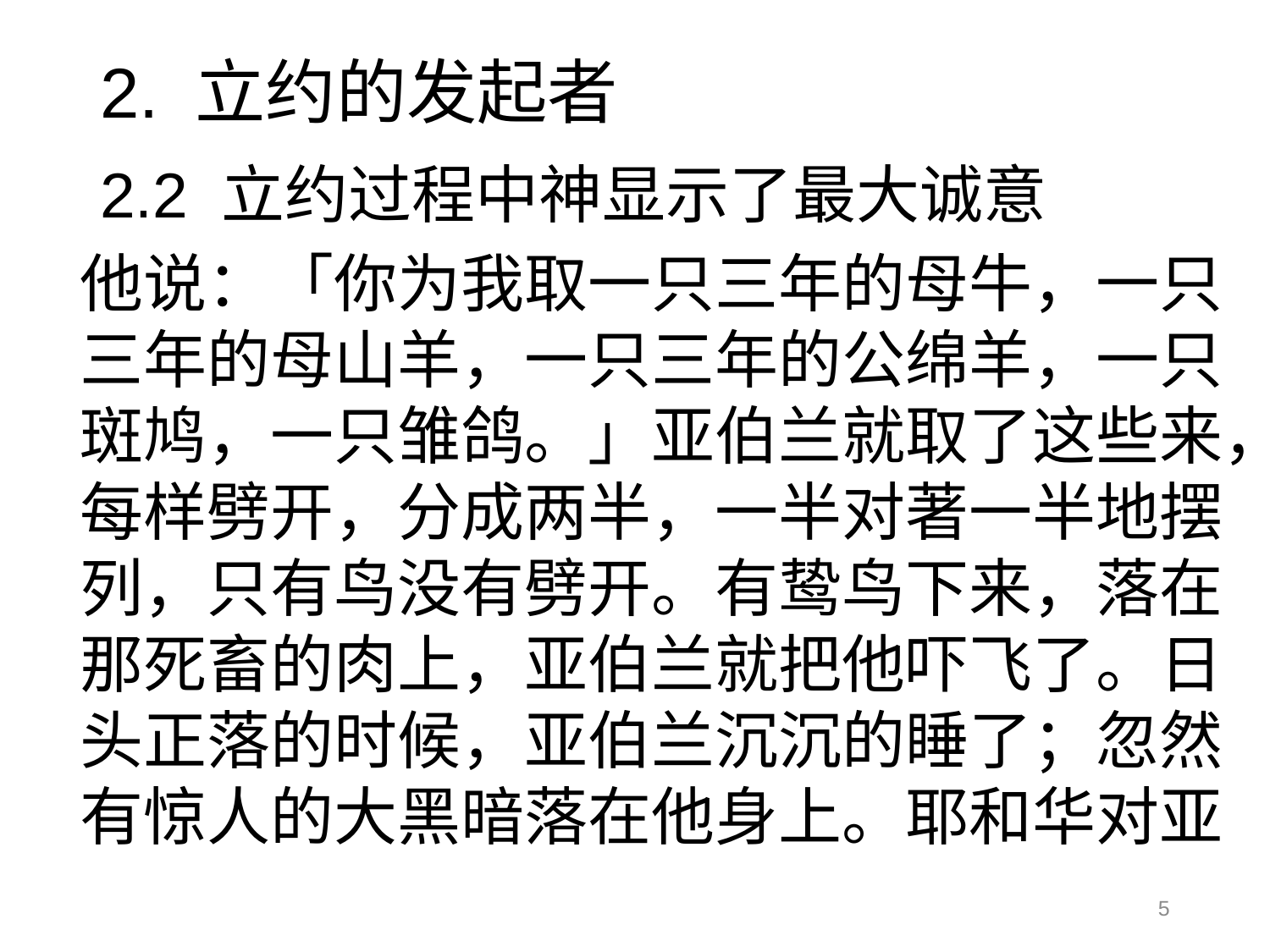

# 2. 立约的发起者
2.2 立约过程中神显示了最大诚意

他说：「你为我取一只三年的母牛，一只三年的母山羊，一只三年的公绵羊，一只斑鸠，一只雏鸽。」亚伯兰就取了这些来，每样劈开，分成两半，一半对著一半地摆列，只有鸟没有劈开。有鸷鸟下来，落在那死畜的肉上，亚伯兰就把他吓飞了。日头正落的时候，亚伯兰沉沉的睡了；忽然有惊人的大黑暗落在他身上。耶和华对亚
5